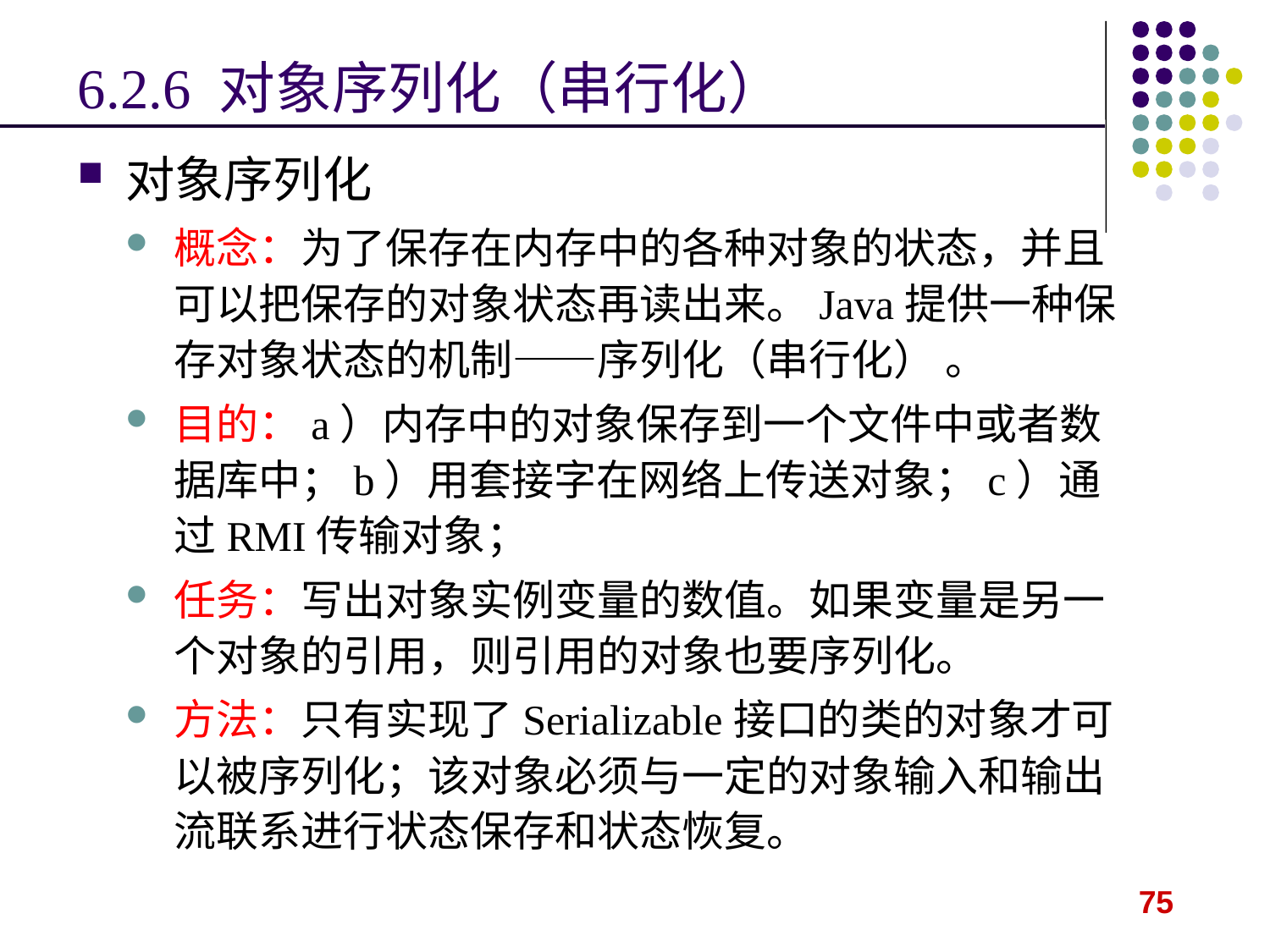

# 6.2.6 对象序列化（串行化）
对象序列化
概念：为了保存在内存中的各种对象的状态，并且可以把保存的对象状态再读出来。Java提供一种保存对象状态的机制——序列化（串行化） 。
目的：a）内存中的对象保存到一个文件中或者数据库中；b）用套接字在网络上传送对象；c）通过RMI传输对象；
任务：写出对象实例变量的数值。如果变量是另一个对象的引用，则引用的对象也要序列化。
方法：只有实现了Serializable接口的类的对象才可以被序列化；该对象必须与一定的对象输入和输出流联系进行状态保存和状态恢复。